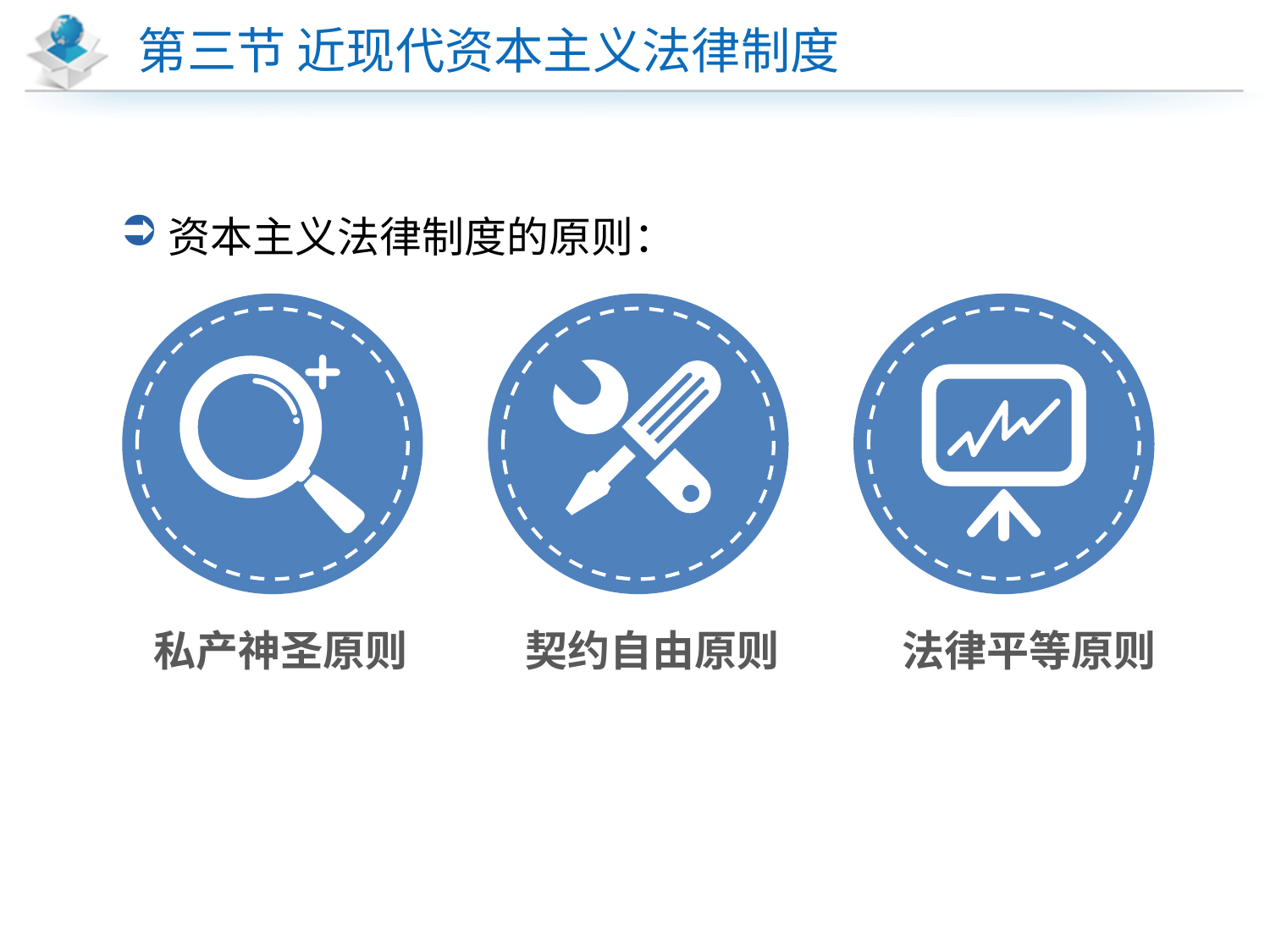

# 第三节 近现代资本主义法律制度
资本主义法律制度的原则：

私产神圣原则
契约自由原则
法律平等原则